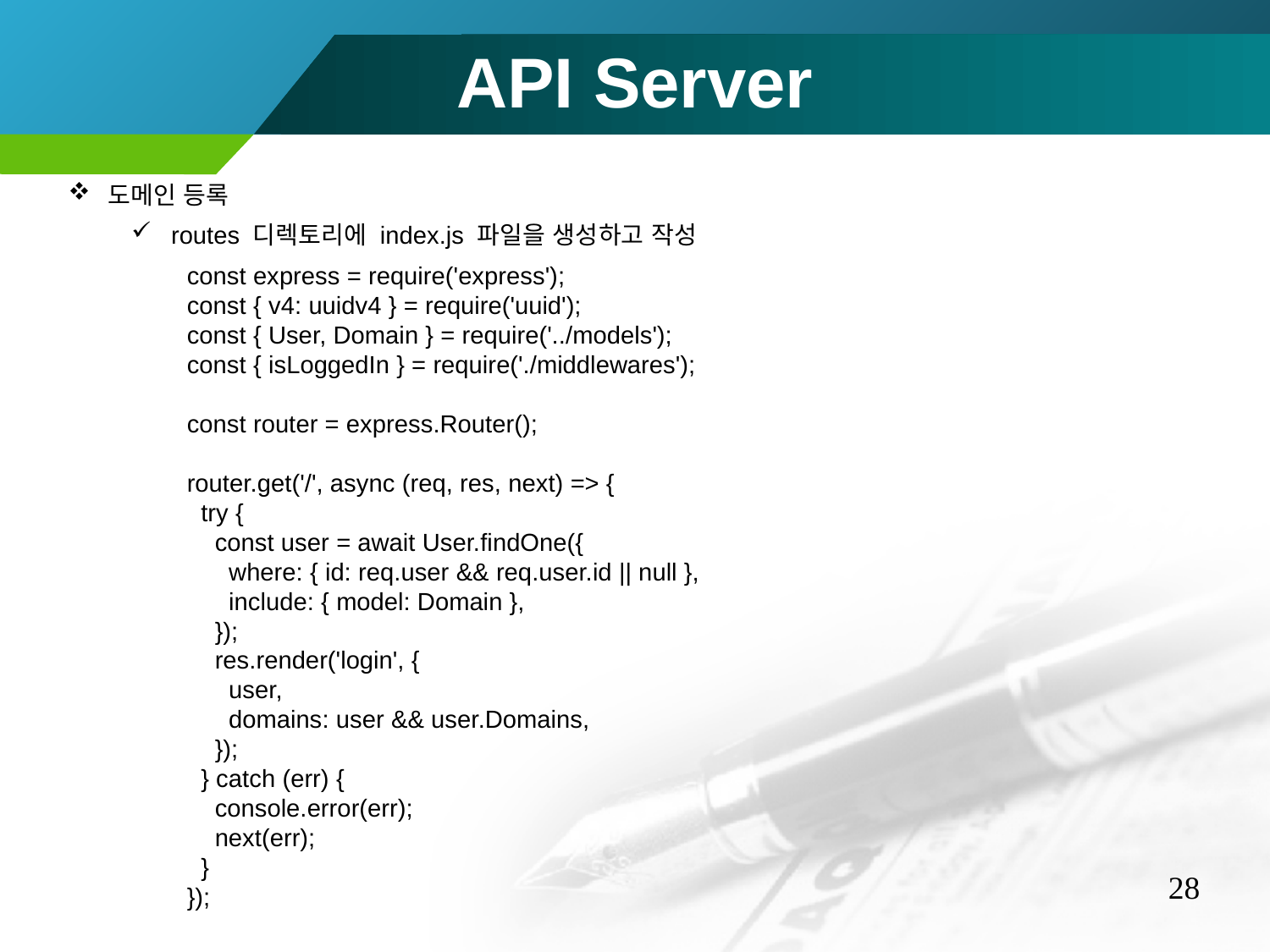

API Server
도메인 등록
routes 디렉토리에 index.js 파일을 생성하고 작성
const express = require('express');
const { v4: uuidv4 } = require('uuid');
const { User, Domain } = require('../models');
const { isLoggedIn } = require('./middlewares');

const router = express.Router();

router.get('/', async (req, res, next) => {
  try {
    const user = await User.findOne({
      where: { id: req.user && req.user.id || null },
      include: { model: Domain },
    });
    res.render('login', {
      user,
      domains: user && user.Domains,
    });
  } catch (err) {
    console.error(err);
    next(err);
  }
});
28